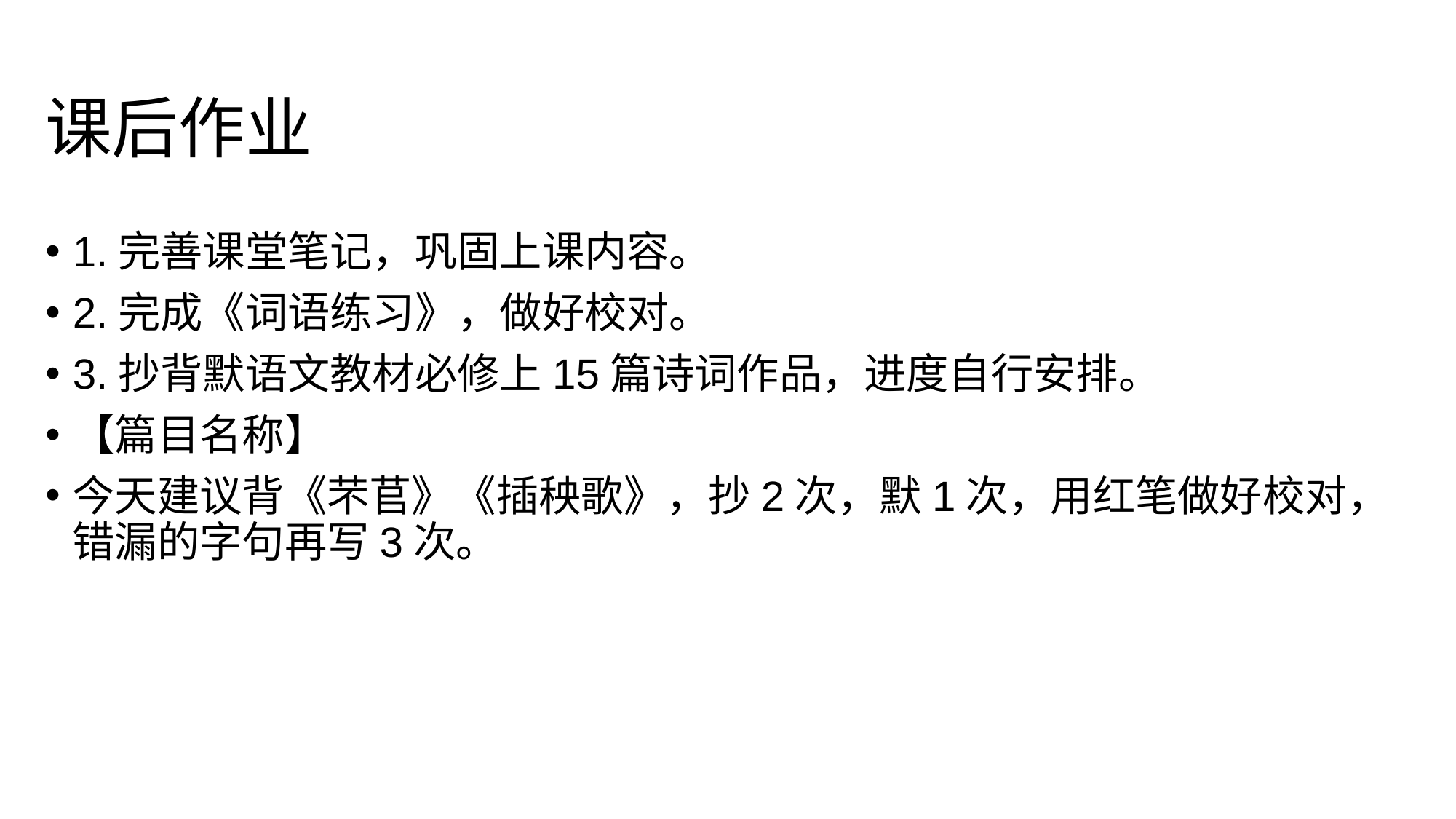

# 课后作业

1.完善课堂笔记，巩固上课内容。
2.完成《词语练习》，做好校对。
3.抄背默语文教材必修上15篇诗词作品，进度自行安排。
【篇目名称】
今天建议背《芣苢》《插秧歌》，抄2次，默1次，用红笔做好校对，错漏的字句再写3次。